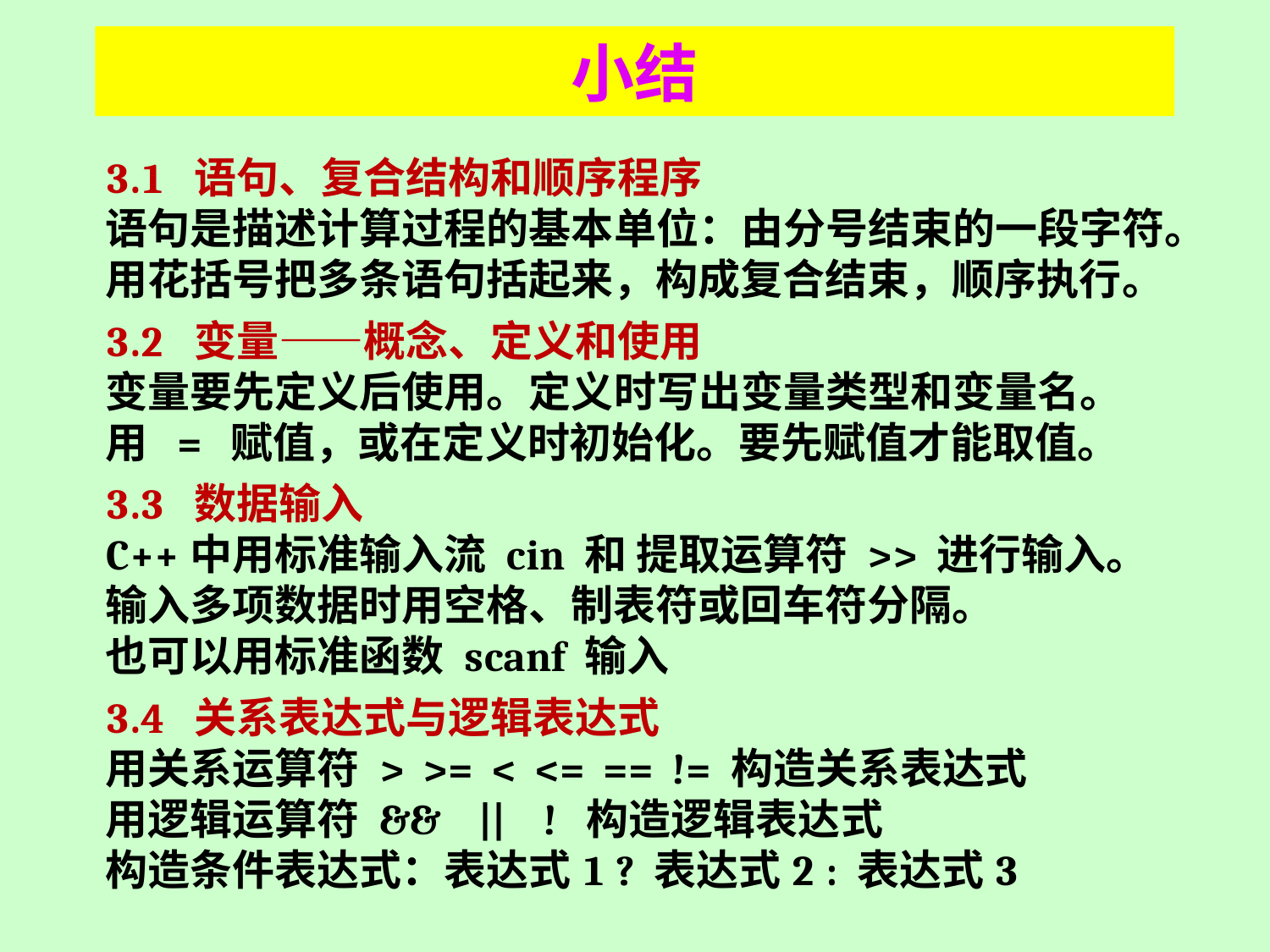

# 小结
3.1  语句、复合结构和顺序程序
语句是描述计算过程的基本单位：由分号结束的一段字符。
用花括号把多条语句括起来，构成复合结束，顺序执行。
3.2  变量——概念、定义和使用
变量要先定义后使用。定义时写出变量类型和变量名。
用  =  赋值，或在定义时初始化。要先赋值才能取值。
3.3  数据输入
C++中用标准输入流 cin 和 提取运算符 >> 进行输入。
输入多项数据时用空格、制表符或回车符分隔。
也可以用标准函数 scanf 输入
3.4  关系表达式与逻辑表达式
用关系运算符 >  >=  <  <=  ==  != 构造关系表达式
用逻辑运算符 &&    ||    !  构造逻辑表达式
构造条件表达式：表达式1 ? 表达式2 : 表达式3

68